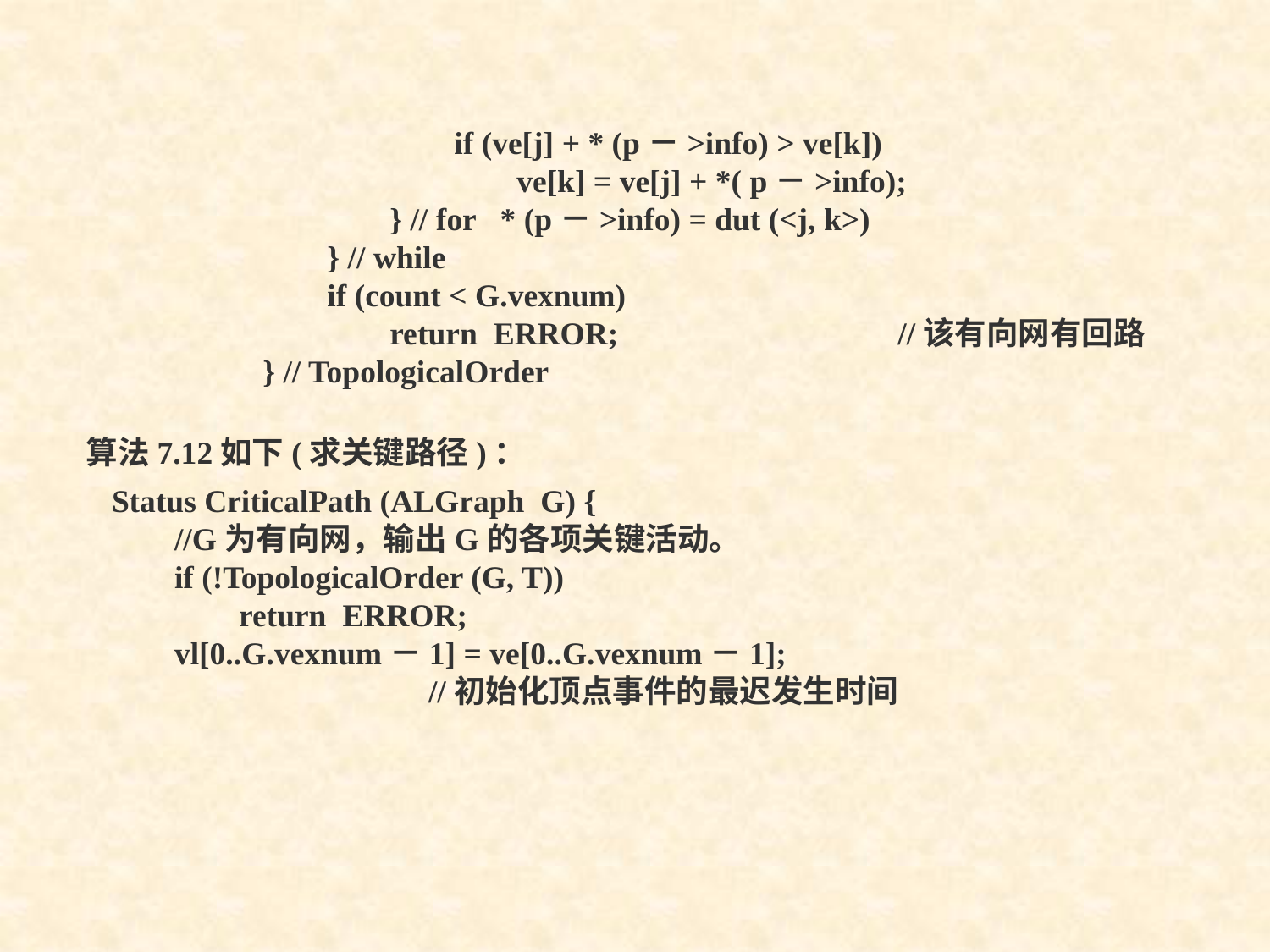

if (ve[j] + * (p－>info) > ve[k])
	        	ve[k] = ve[j] + *( p－>info);
	} // for   * (p－>info) = dut (<j, k>)
        } // while
        if (count < G.vexnum)
	return  ERROR;			//该有向网有回路
} // TopologicalOrder
算法7.12如下(求关键路径)：
        Status CriticalPath (ALGraph  G) {
	//G为有向网，输出G的各项关键活动。
	if (!TopologicalOrder (G, T))
	        return  ERROR;
	vl[0..G.vexnum－1] = ve[0..G.vexnum－1];
			//初始化顶点事件的最迟发生时间